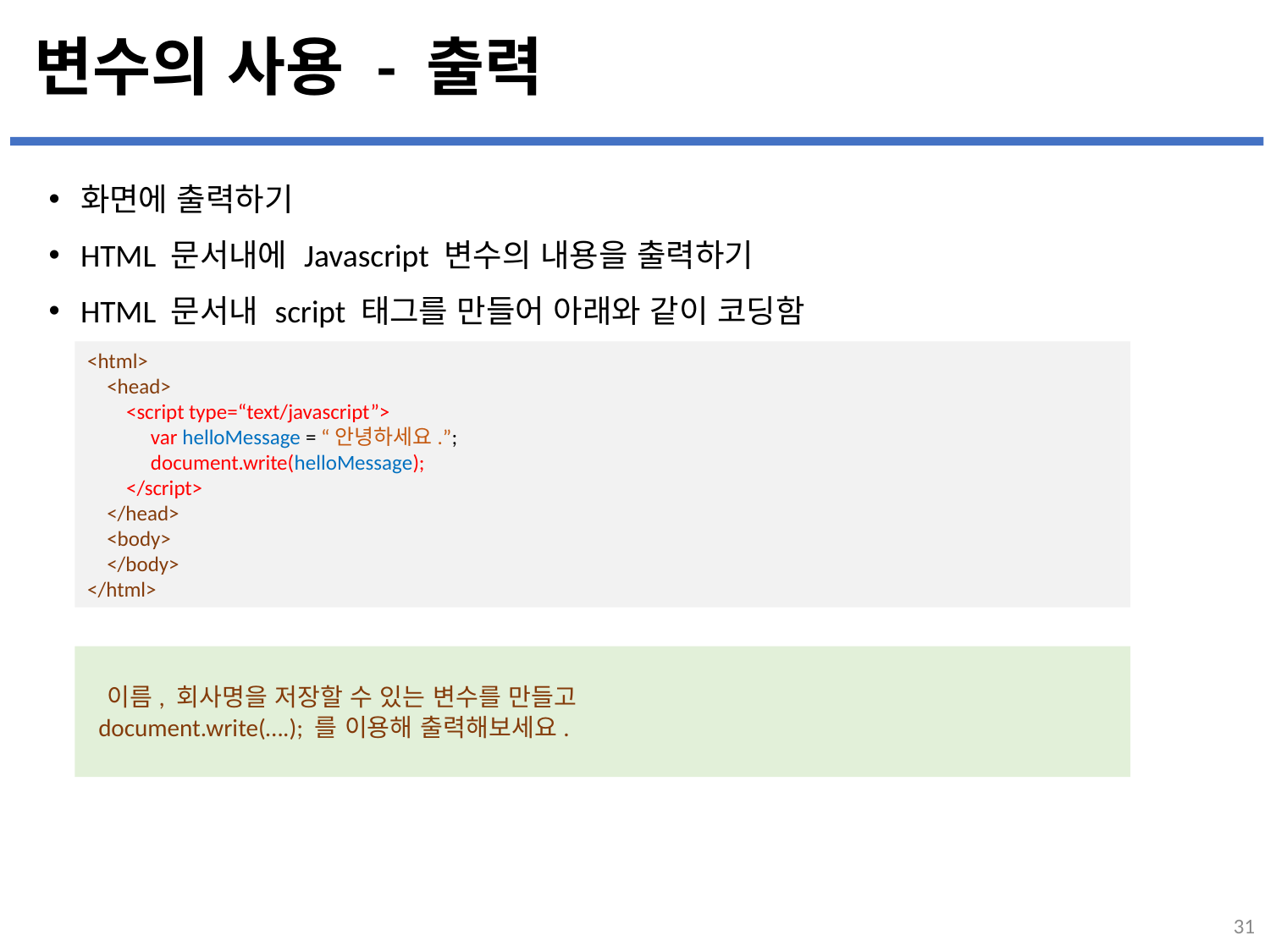

# 변수의 사용 - 출력
화면에 출력하기
HTML 문서내에 Javascript 변수의 내용을 출력하기
HTML 문서내 script 태그를 만들어 아래와 같이 코딩함
<html>
    <head>
        <script type=“text/javascript”>
             var helloMessage = “안녕하세요.”;
             document.write(helloMessage);
        </script>
    </head>
    <body>
    </body>
</html>

  이름, 회사명을 저장할 수 있는 변수를 만들고
  document.write(….); 를 이용해 출력해보세요.

31